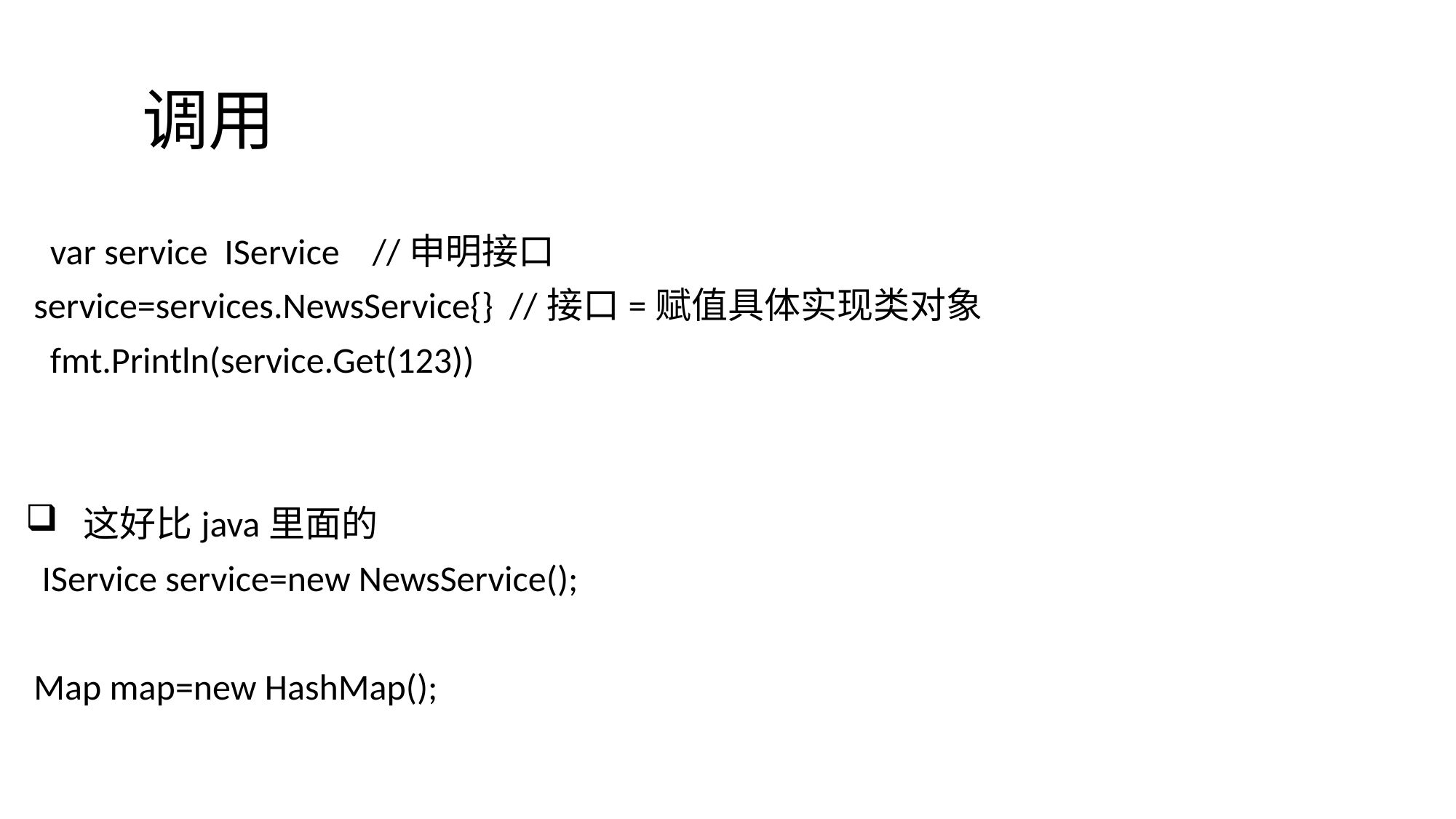

# 调用

   var service  IService    //申明接口
 service=services.NewsService{}  //接口=赋值具体实现类对象
   fmt.Println(service.Get(123))

  这好比java里面的
  IService service=new NewsService();

 Map map=new HashMap();